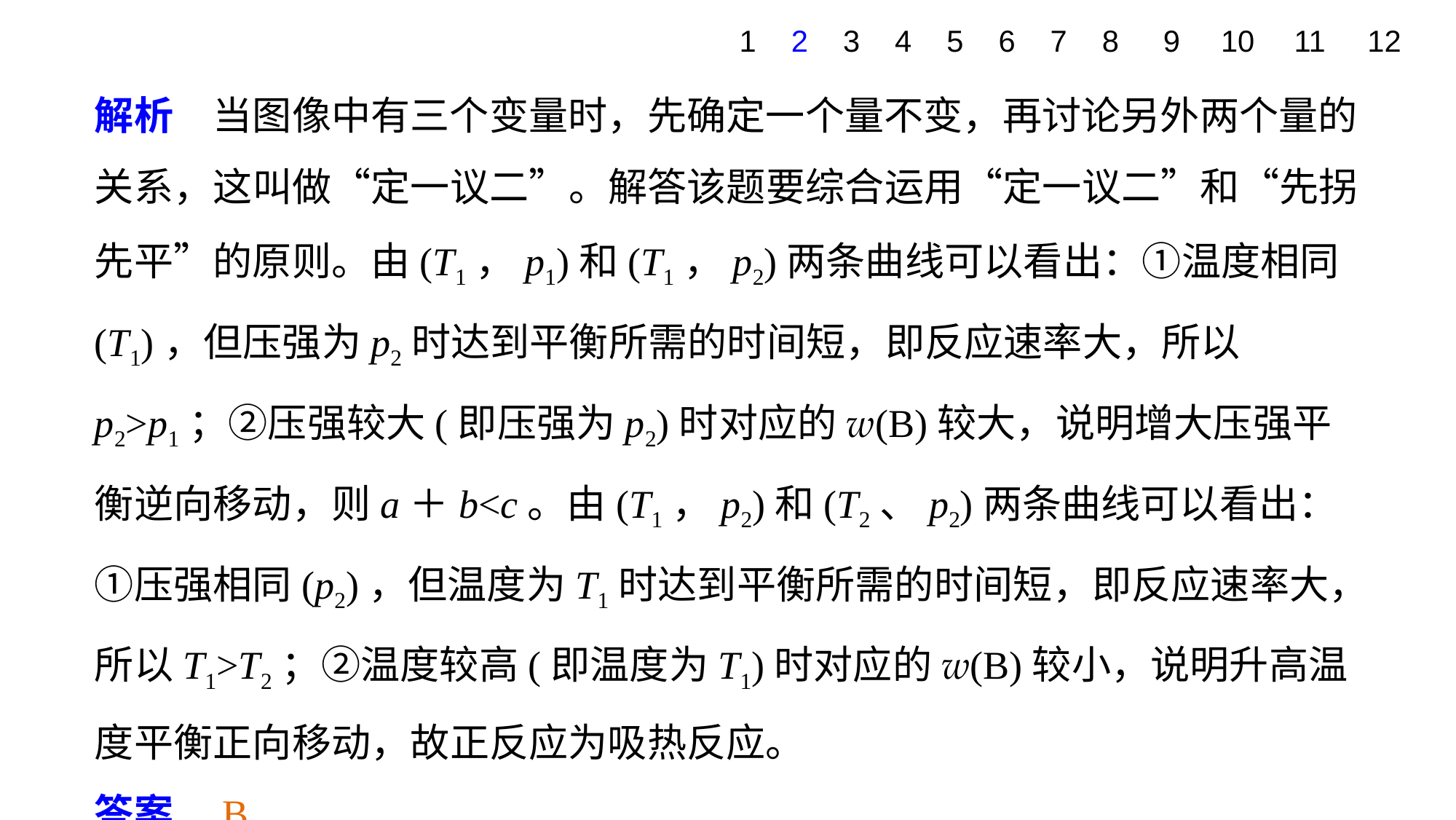

1
2
3
4
5
6
7
8
9
10
11
12
解析　当图像中有三个变量时，先确定一个量不变，再讨论另外两个量的关系，这叫做“定一议二”。解答该题要综合运用“定一议二”和“先拐先平”的原则。由(T1，p1)和(T1，p2)两条曲线可以看出：①温度相同(T1)，但压强为p2时达到平衡所需的时间短，即反应速率大，所以p2>p1；②压强较大(即压强为p2)时对应的w(B)较大，说明增大压强平衡逆向移动，则a＋b<c。由(T1，p2)和(T2、p2)两条曲线可以看出：①压强相同(p2)，但温度为T1时达到平衡所需的时间短，即反应速率大，所以T1>T2；②温度较高(即温度为T1)时对应的w(B)较小，说明升高温度平衡正向移动，故正反应为吸热反应。
答案　B